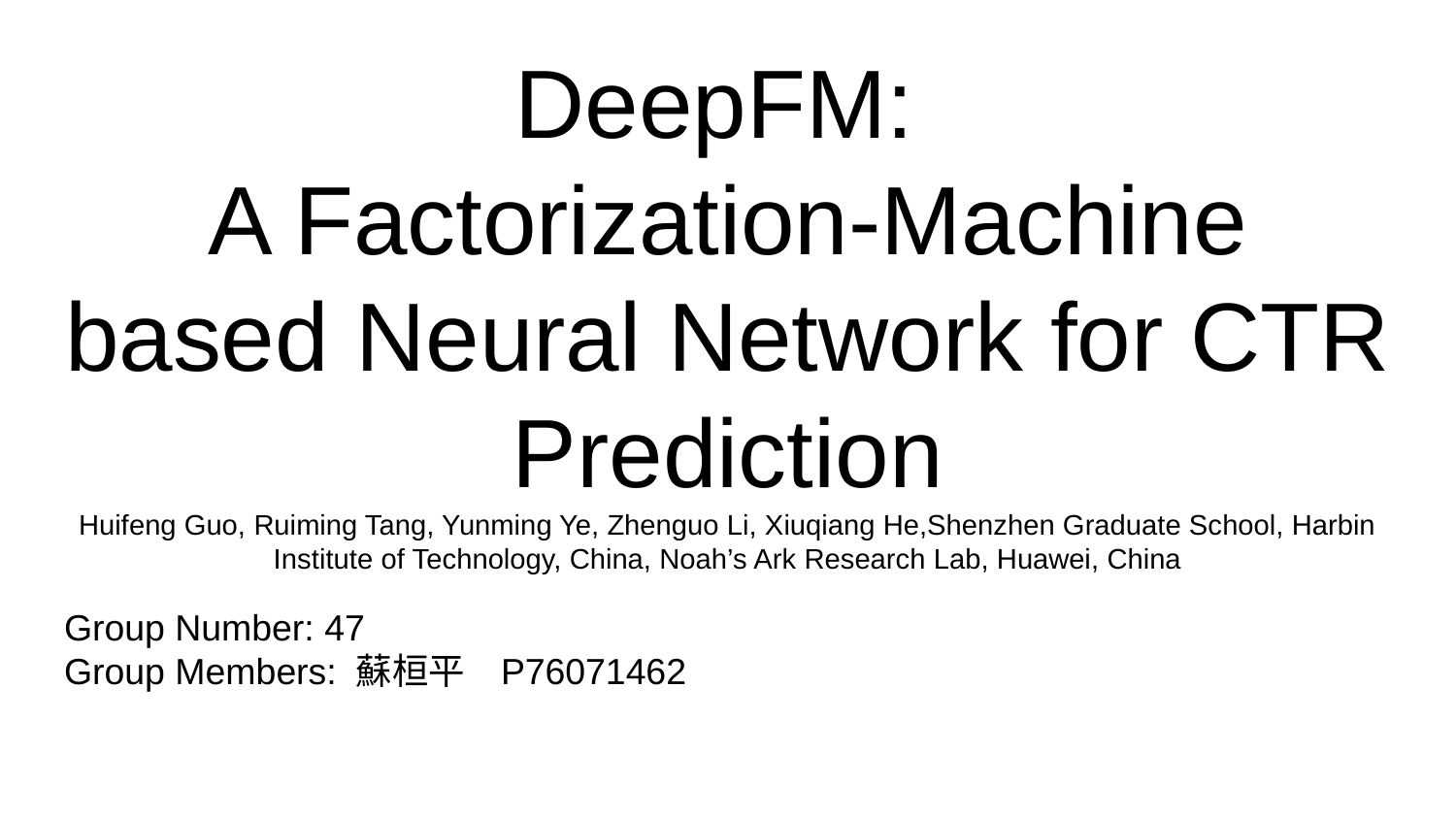

# DeepFM:
A Factorization-Machine based Neural Network for CTR Prediction
Huifeng Guo, Ruiming Tang, Yunming Ye, Zhenguo Li, Xiuqiang He,Shenzhen Graduate School, Harbin Institute of Technology, China, Noah’s Ark Research Lab, Huawei, China
Group Number: 47
Group Members: 蘇桓平	P76071462